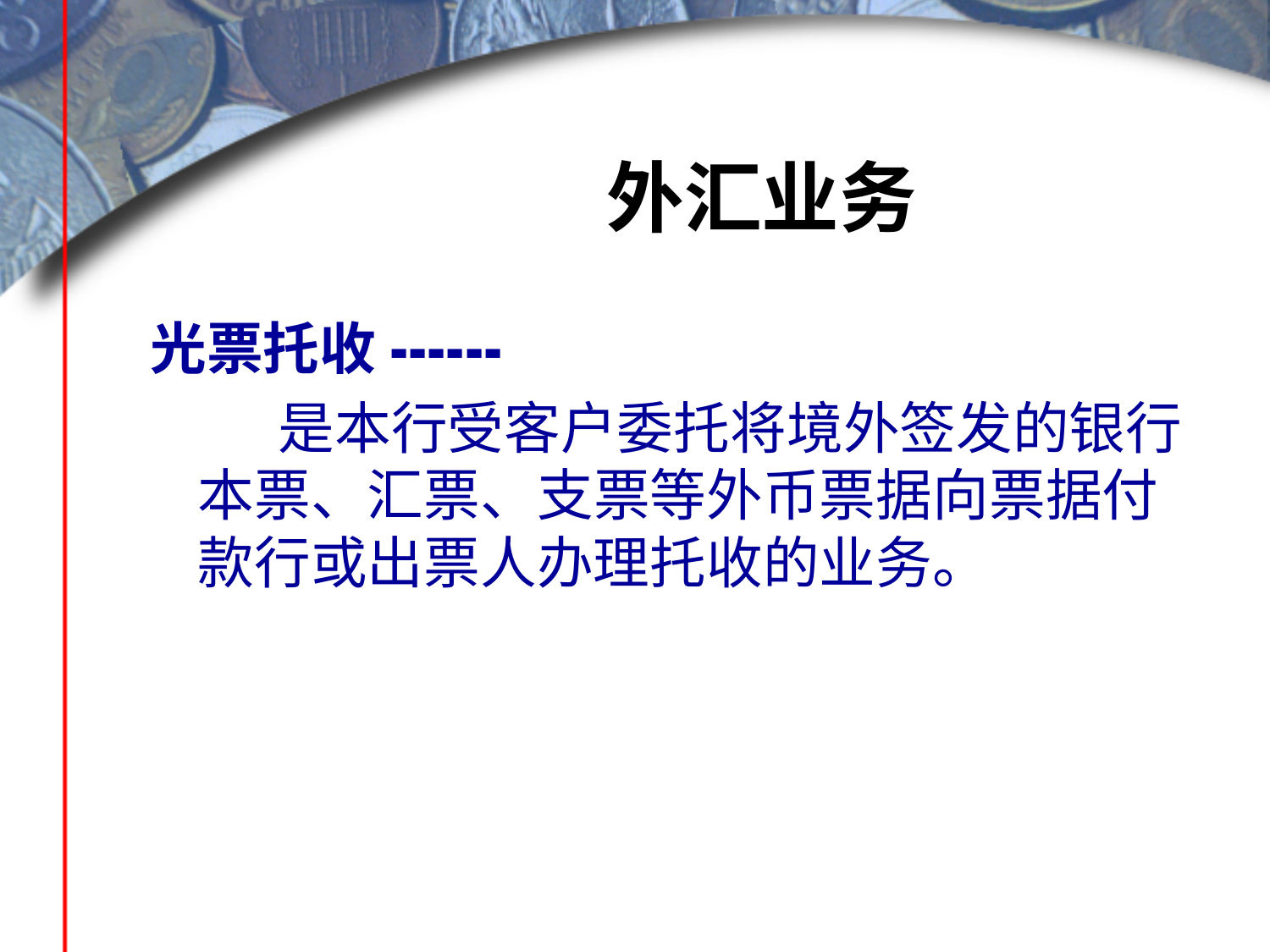

# 外汇业务
光票托收------
         是本行受客户委托将境外签发的银行本票、汇票、支票等外币票据向票据付款行或出票人办理托收的业务。